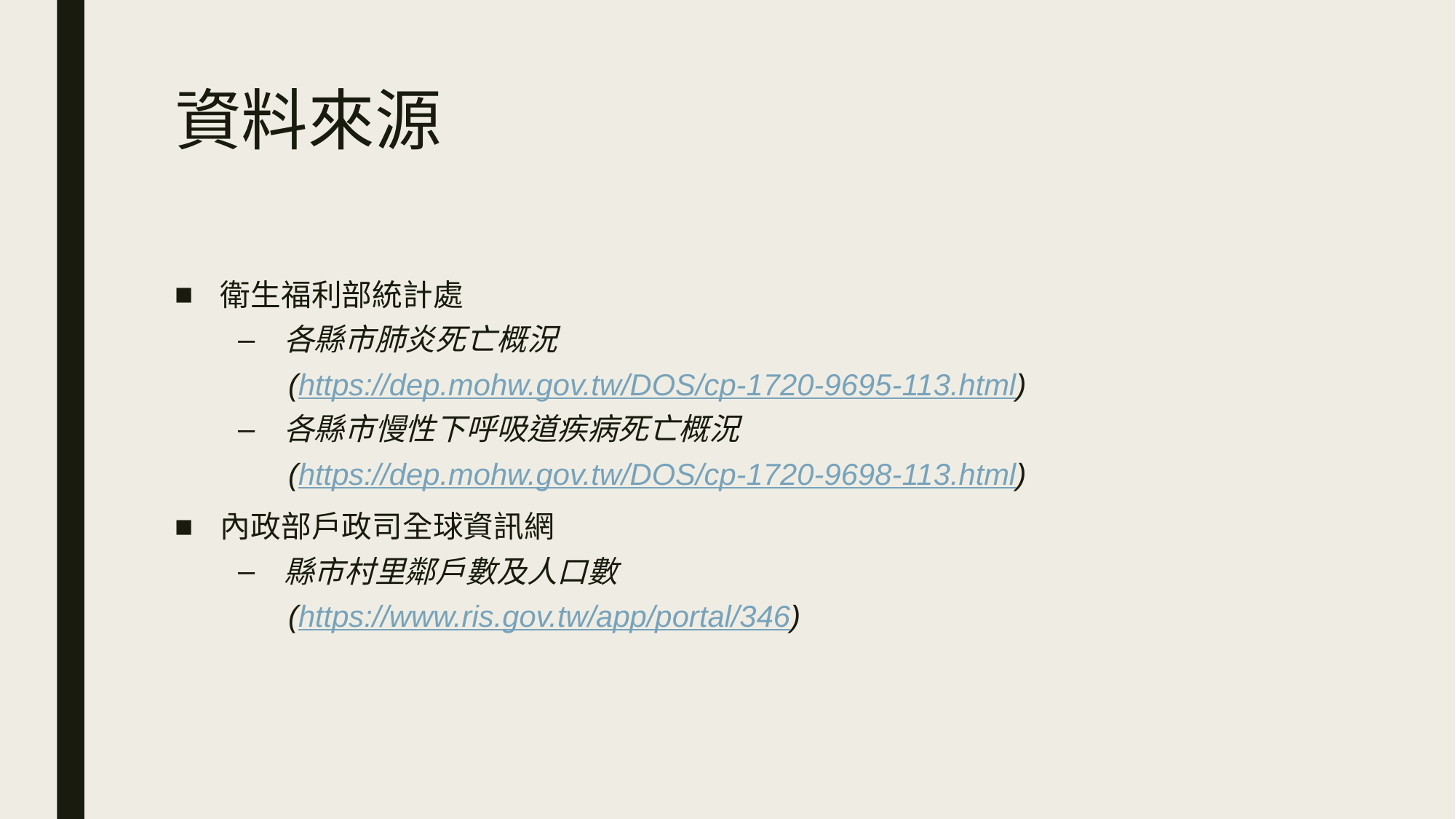

# 資料來源
衛生福利部統計處
各縣市肺炎死亡概況
      (https://dep.mohw.gov.tw/DOS/cp-1720-9695-113.html)
各縣市慢性下呼吸道疾病死亡概況
      (https://dep.mohw.gov.tw/DOS/cp-1720-9698-113.html)
內政部戶政司全球資訊網
縣市村里鄰戶數及人口數
      (https://www.ris.gov.tw/app/portal/346)